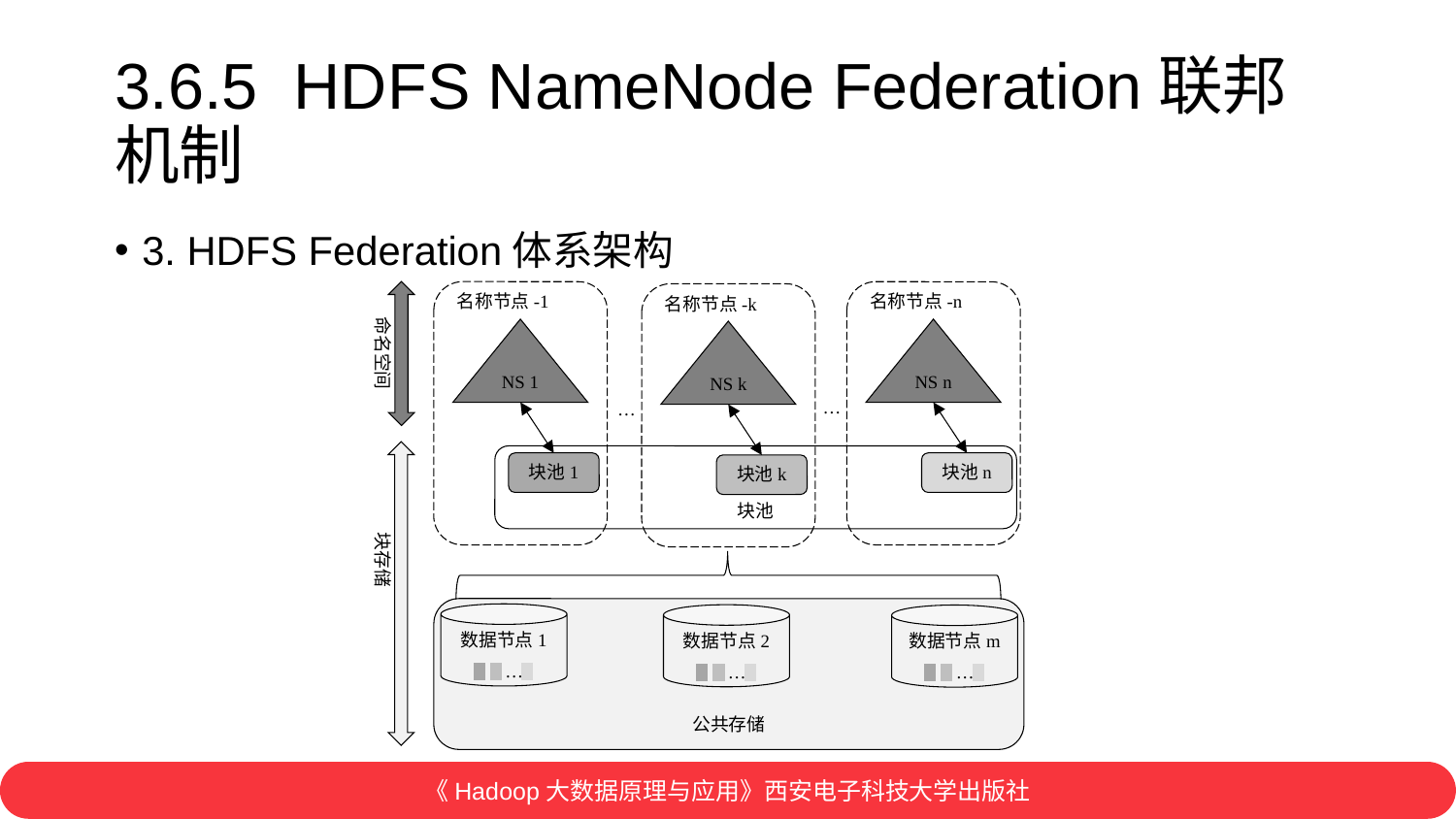

# 3.6.5  HDFS NameNode Federation联邦机制
3. HDFS Federation体系架构

名称节点-1

名称节点-n

名称节点-k

命名空间
NS n
NS 1
NS k
…
…

块池
块池n
块池1
块池k
块存储

公共存储
数据节点1

数据节点2

数据节点m

…

…

…